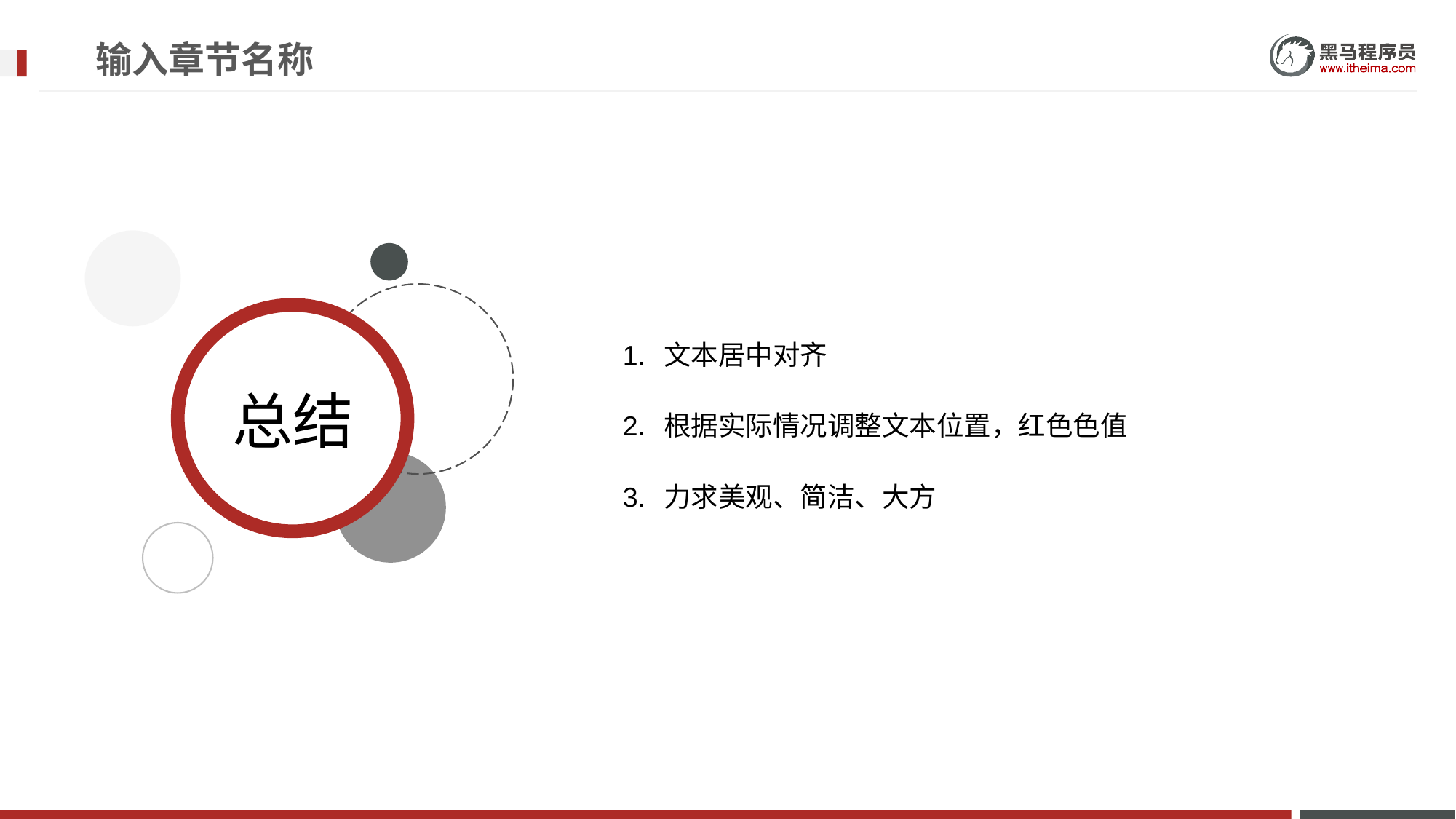

# 输入章节名称
文本居中对齐
根据实际情况调整文本位置，红色色值
力求美观、简洁、大方